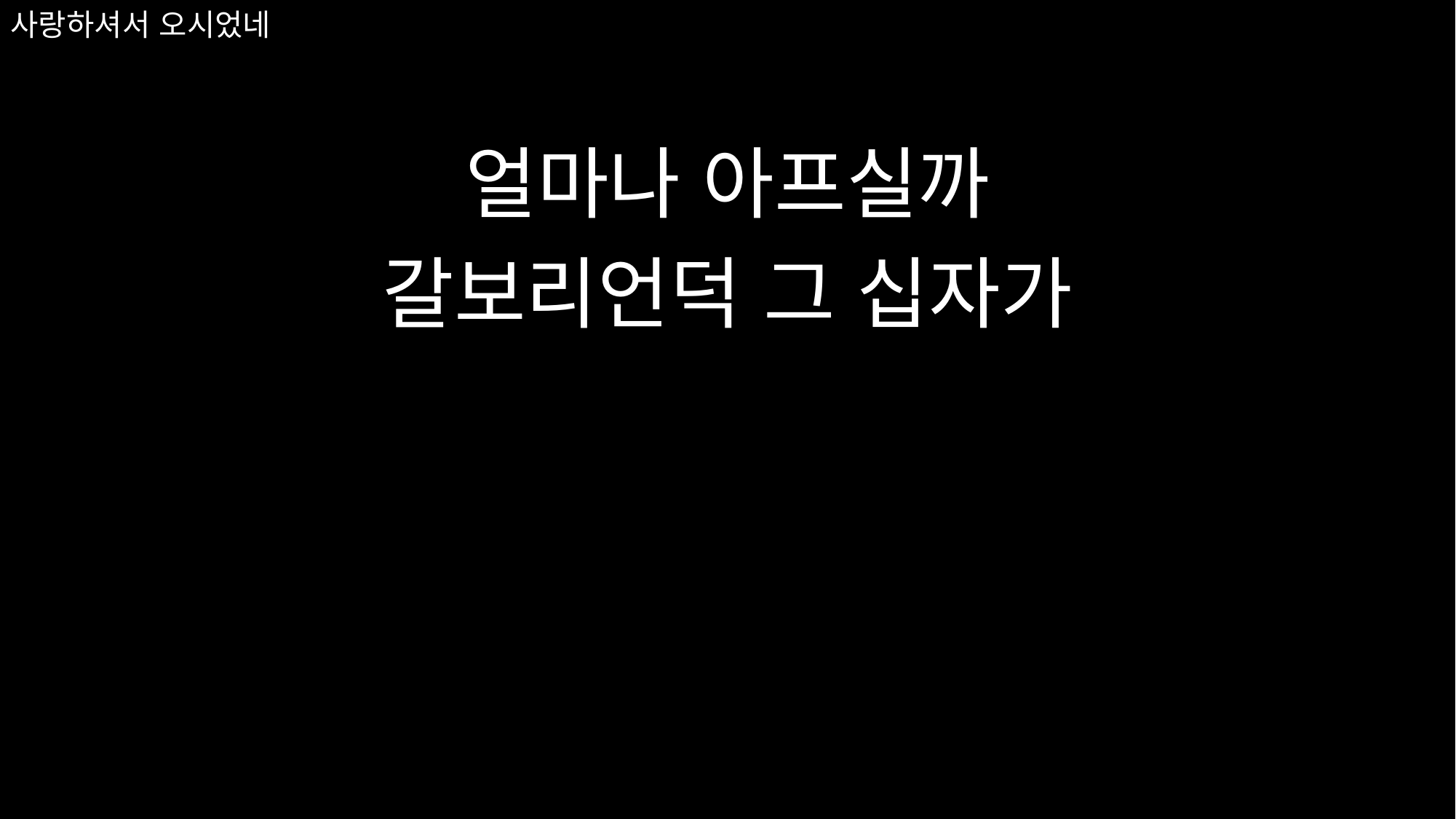

얼마나 아프실까
갈보리언덕 그 십자가
# 사랑하셔서 오시었네